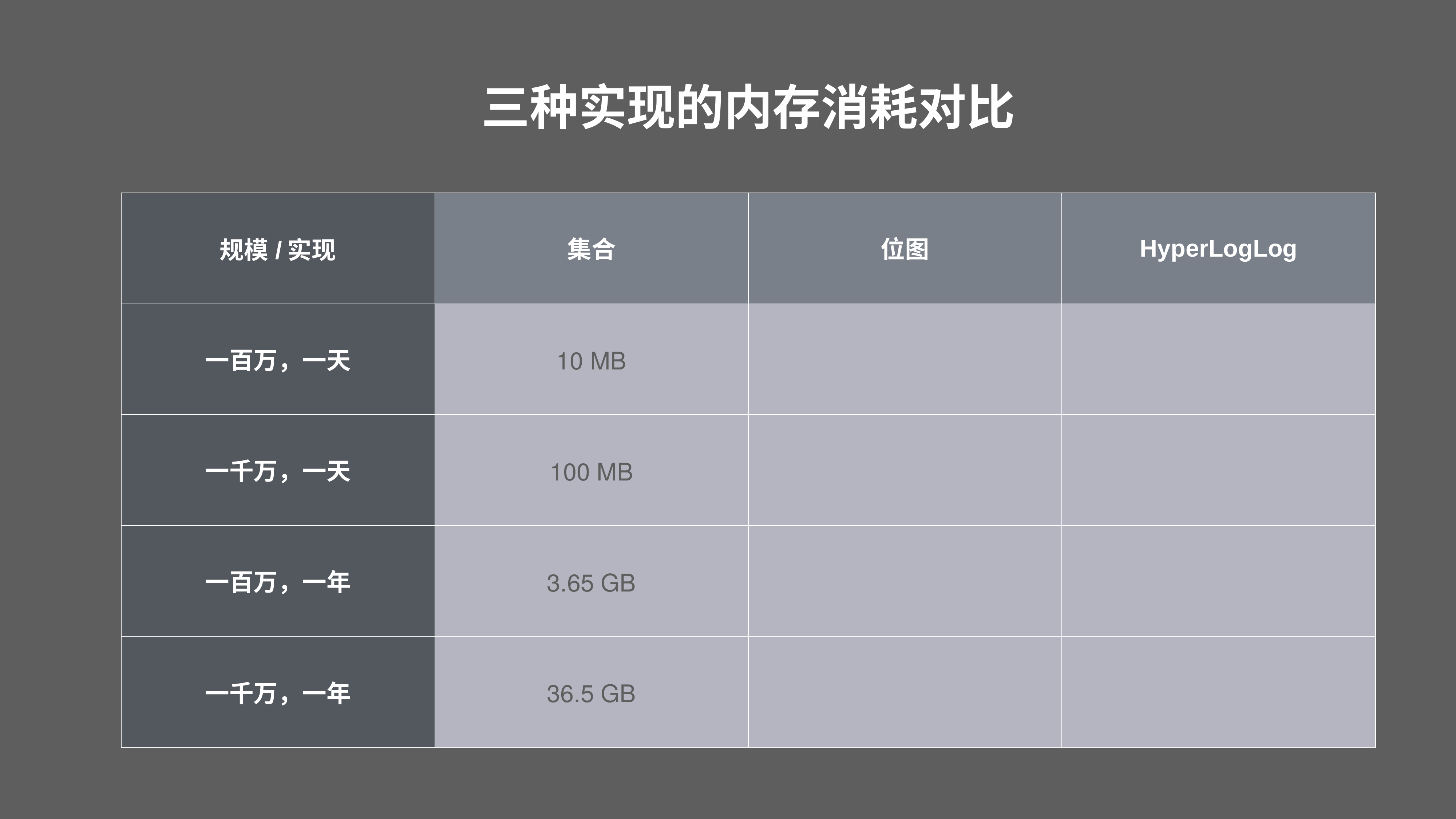

三种实现的内存消耗对比
| 规模/实现 | 集合 | 位图 | HyperLogLog |
| --- | --- | --- | --- |
| 一百万，一天 | 10 MB |  |  |
| 一千万，一天 | 100 MB |  |  |
| 一百万，一年 | 3.65 GB |  |  |
| 一千万，一年 | 36.5 GB |  |  |